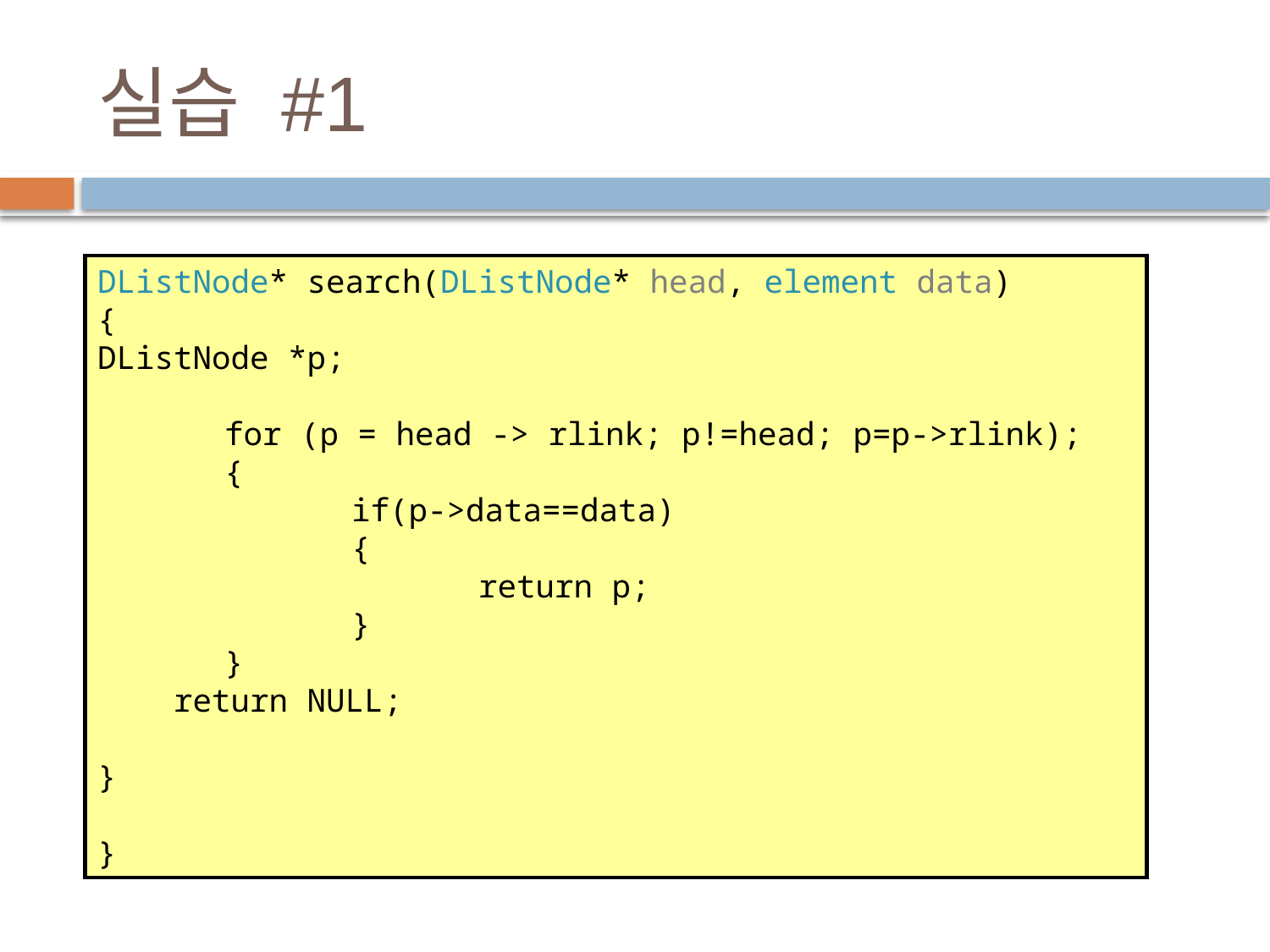

# 실습 #1
DListNode* search(DListNode* head, element data)
{
DListNode *p;

	for (p = head -> rlink; p!=head; p=p->rlink);
	{
		if(p->data==data)
		{
			return p;
		}
	}
    return NULL;

}

}